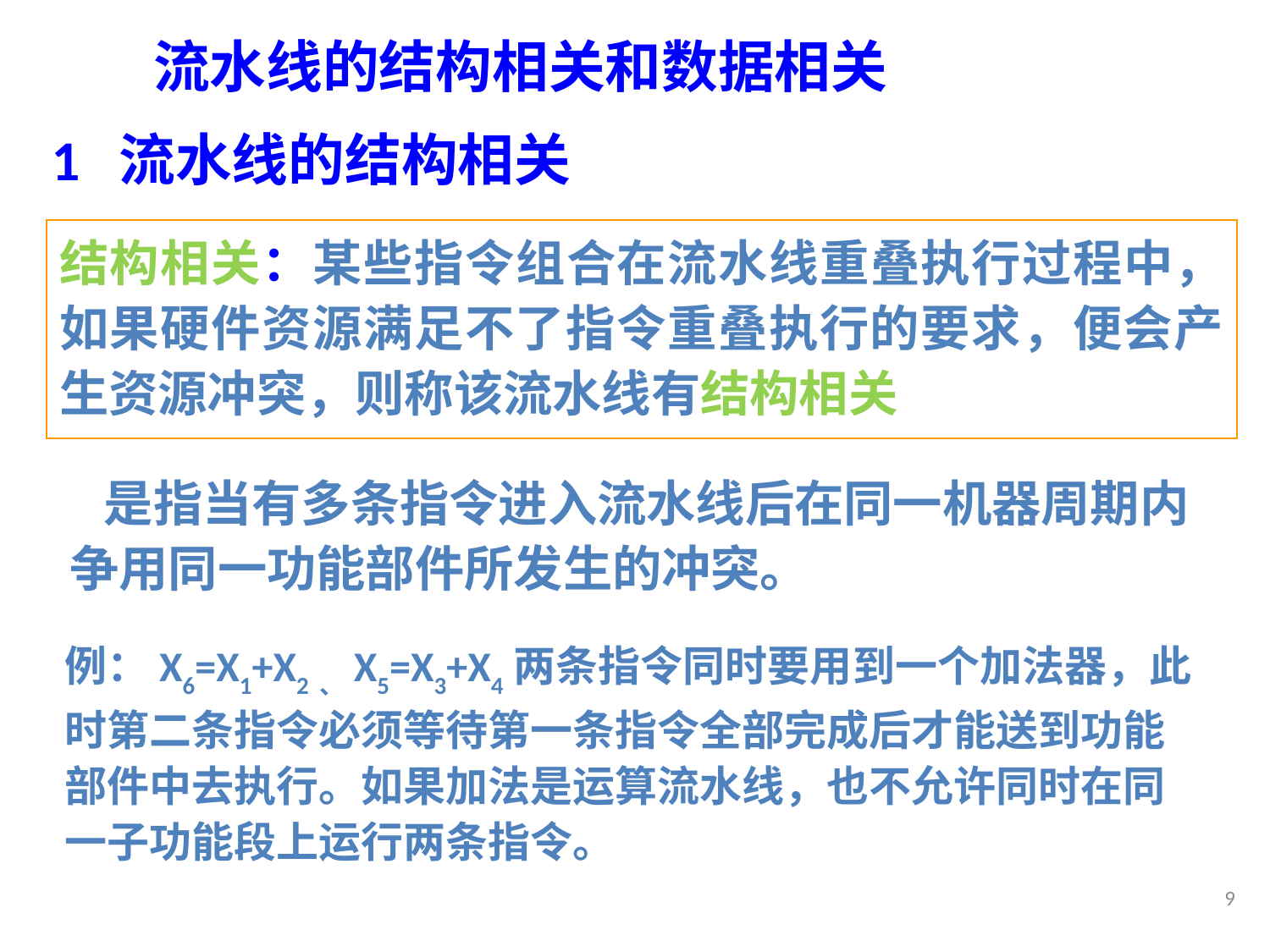

# 流水线的结构相关和数据相关
1  流水线的结构相关
结构相关：某些指令组合在流水线重叠执行过程中，如果硬件资源满足不了指令重叠执行的要求，便会产生资源冲突，则称该流水线有结构相关。
  是指当有多条指令进入流水线后在同一机器周期内争用同一功能部件所发生的冲突。

例：X6=X1+X2、X5=X3+X4两条指令同时要用到一个加法器，此时第二条指令必须等待第一条指令全部完成后才能送到功能部件中去执行。如果加法是运算流水线，也不允许同时在同一子功能段上运行两条指令。
9